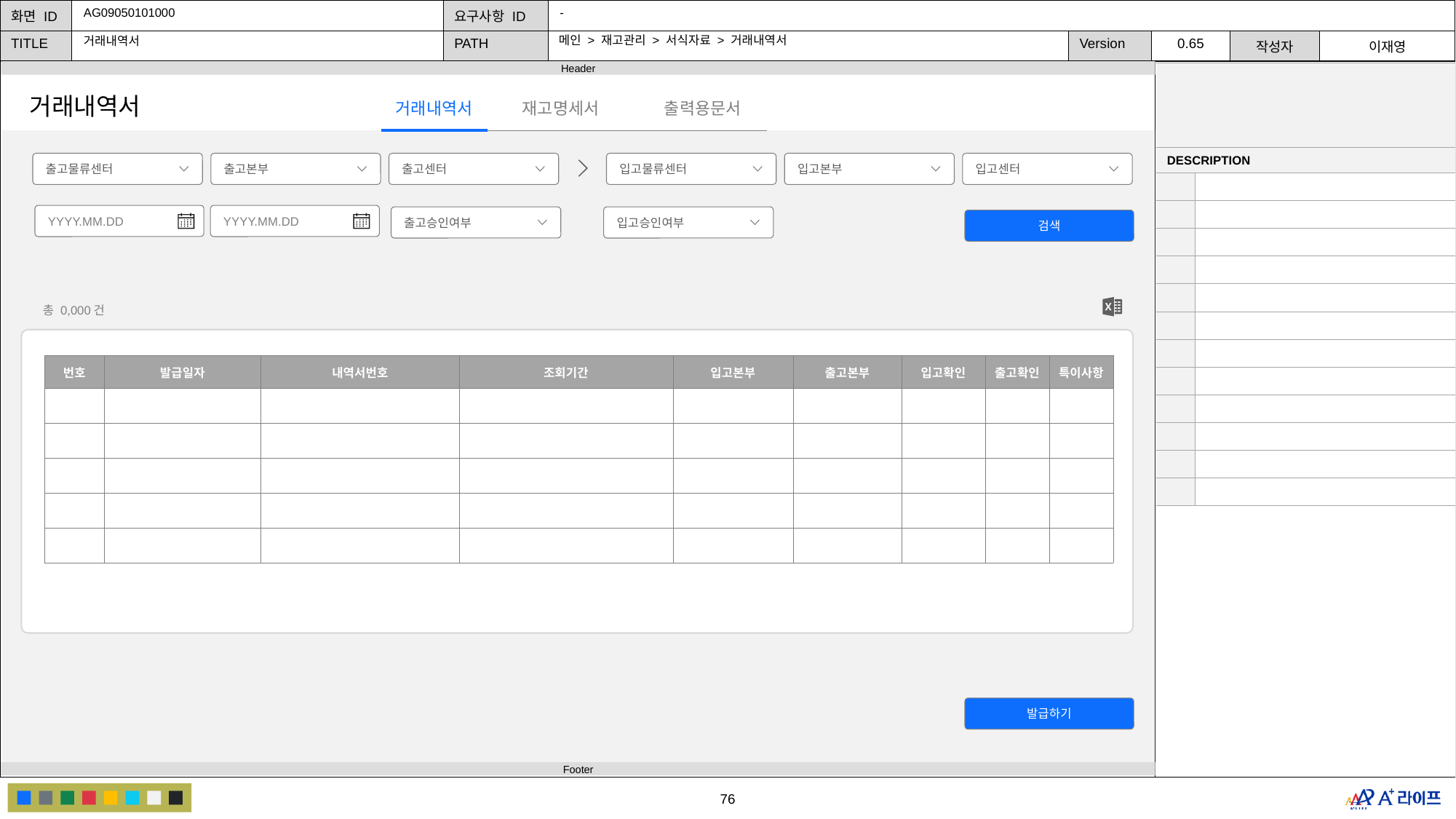

AG09050101000
-
메인 > 재고관리 > 서식자료 > 거래내역서
거래내역서
|  |  |
| --- | --- |
| DESCRIPTION |  |
|  |  |
|  |  |
|  |  |
|  |  |
|  |  |
|  |  |
|  |  |
|  |  |
|  |  |
|  |  |
|  |  |
|  |  |
거래내역서
거래내역서
재고명세서
출력용문서
출고물류센터

출고본부

출고센터

입고물류센터

입고본부

입고센터

YYYY.MM.DD

YYYY.MM.DD

출고승인여부

입고승인여부

검색
총 0,000건

| 번호 | 발급일자 | 내역서번호 | 조회기간 | 입고본부 | 출고본부 | 입고확인 | 출고확인 | 특이사항 |
| --- | --- | --- | --- | --- | --- | --- | --- | --- |
|  |  |  |  |  |  |  |  |  |
|  |  |  |  |  |  |  |  |  |
|  |  |  |  |  |  |  |  |  |
|  |  |  |  |  |  |  |  |  |
|  |  |  |  |  |  |  |  |  |
발급하기